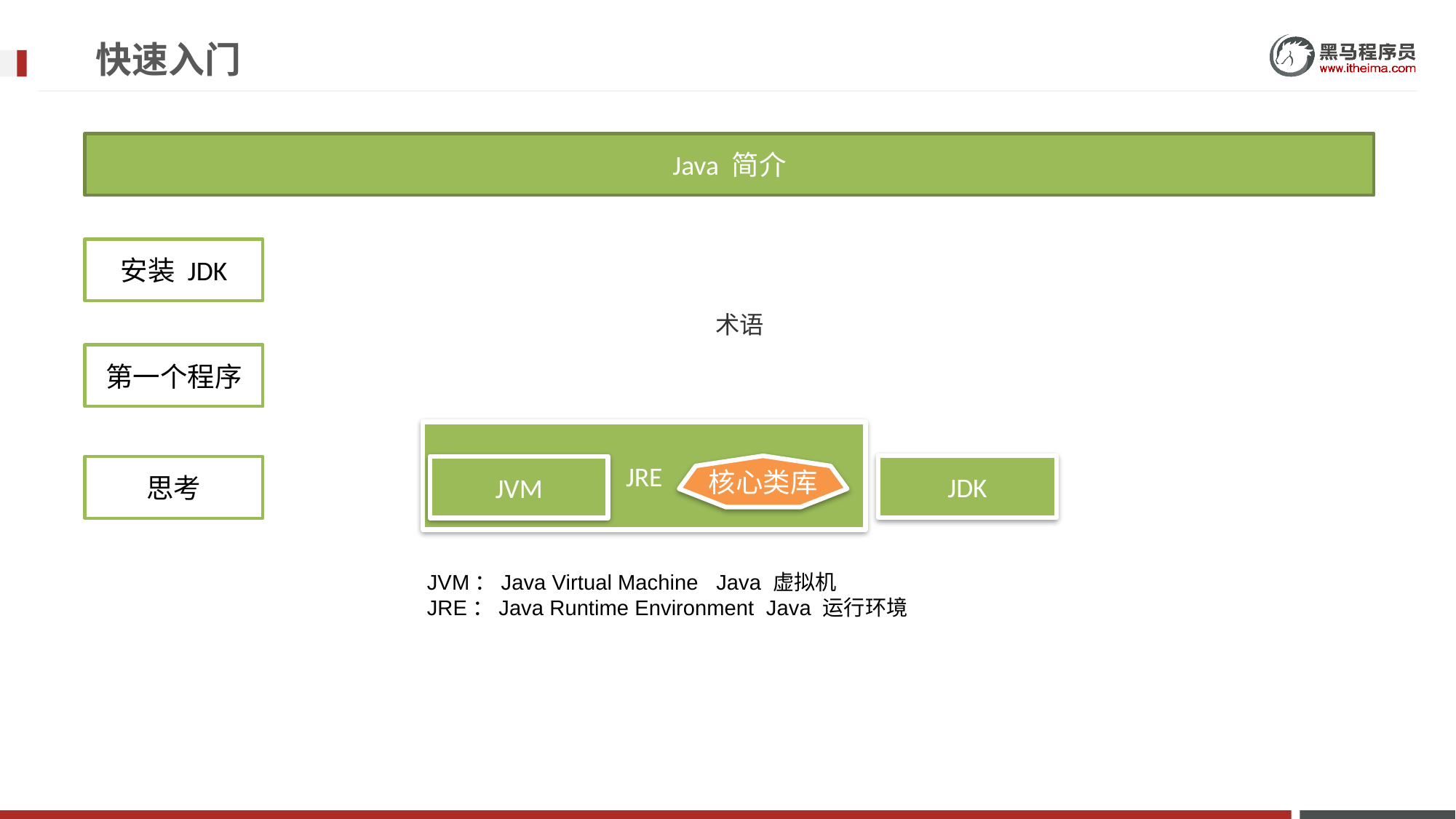

# 快速入门
Java 简介
安装 JDK
术语
第一个程序
JRE
核心类库
JDK
思考
JVM
JVM：Java Virtual Machine   Java 虚拟机
JRE：Java Runtime Environment  Java 运行环境